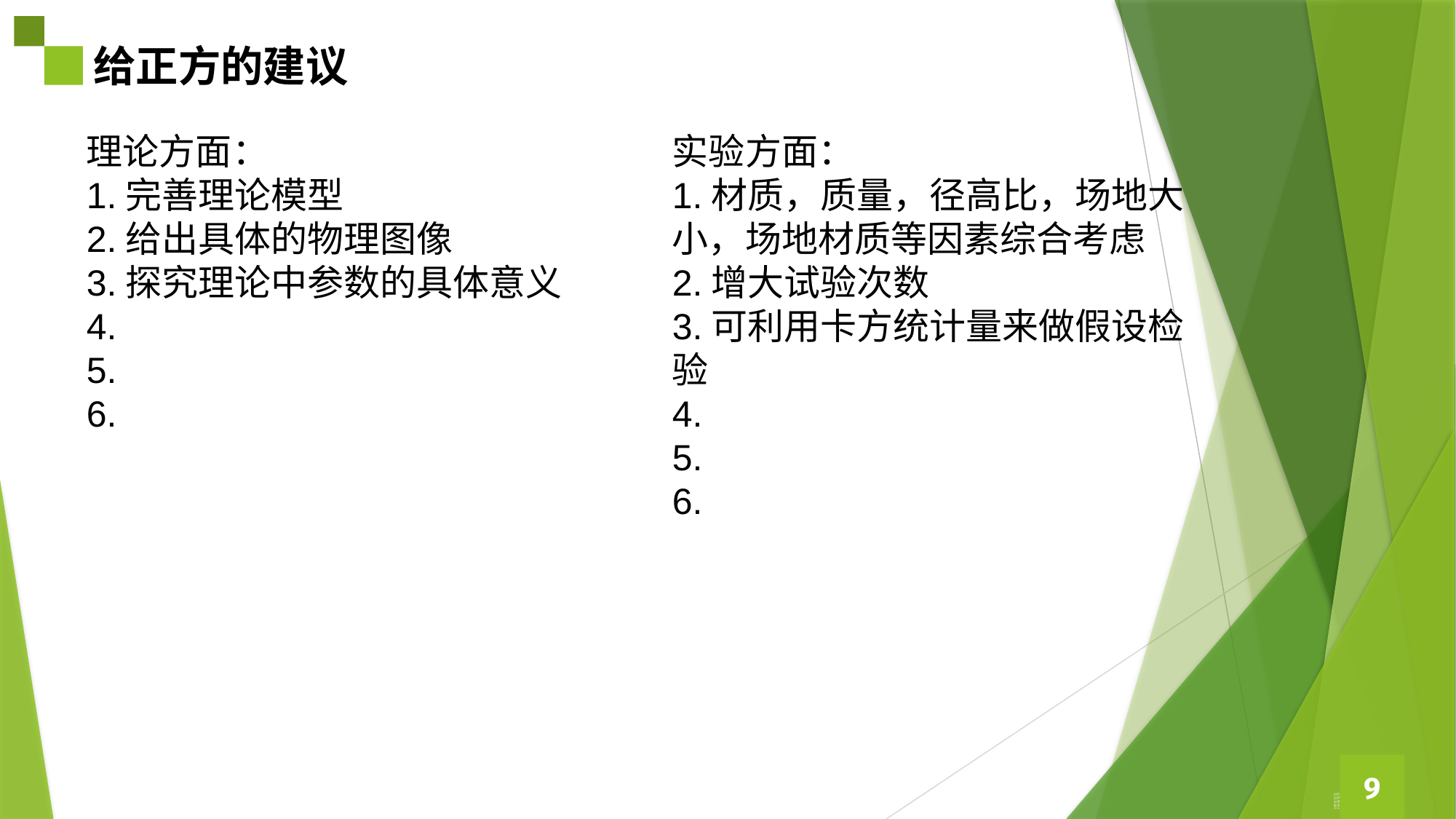

给正方的建议
理论方面：
1.完善理论模型
2.给出具体的物理图像
3.探究理论中参数的具体意义
4.
5.
6.
实验方面：
1.材质，质量，径高比，场地大小，场地材质等因素综合考虑
2.增大试验次数
3.可利用卡方统计量来做假设检验
4.
5.
6.
9